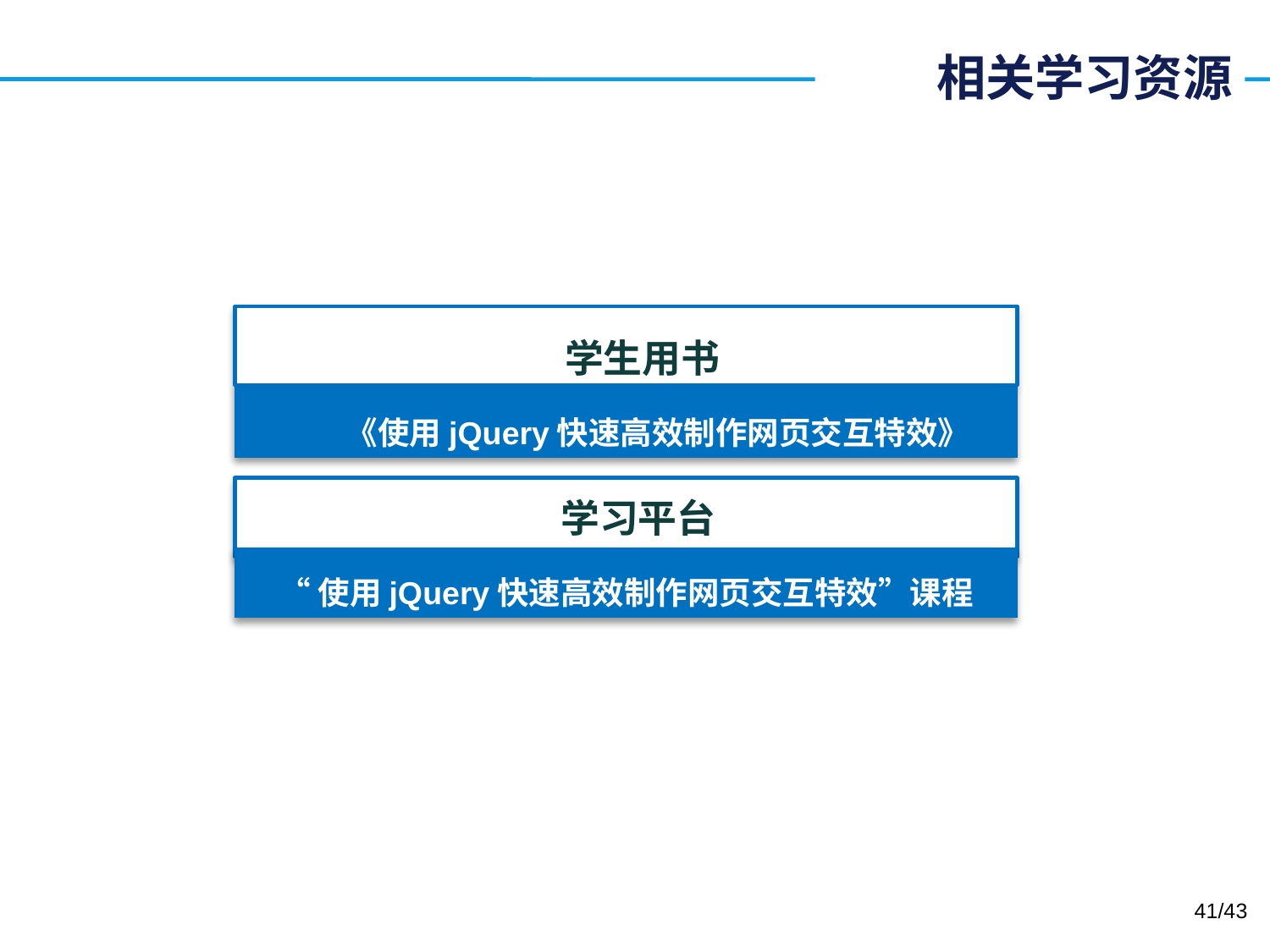

# 相关学习资源

   学生用书
《使用jQuery快速高效制作网页交互特效》
  学习平台
“使用jQuery快速高效制作网页交互特效”课程
41/43